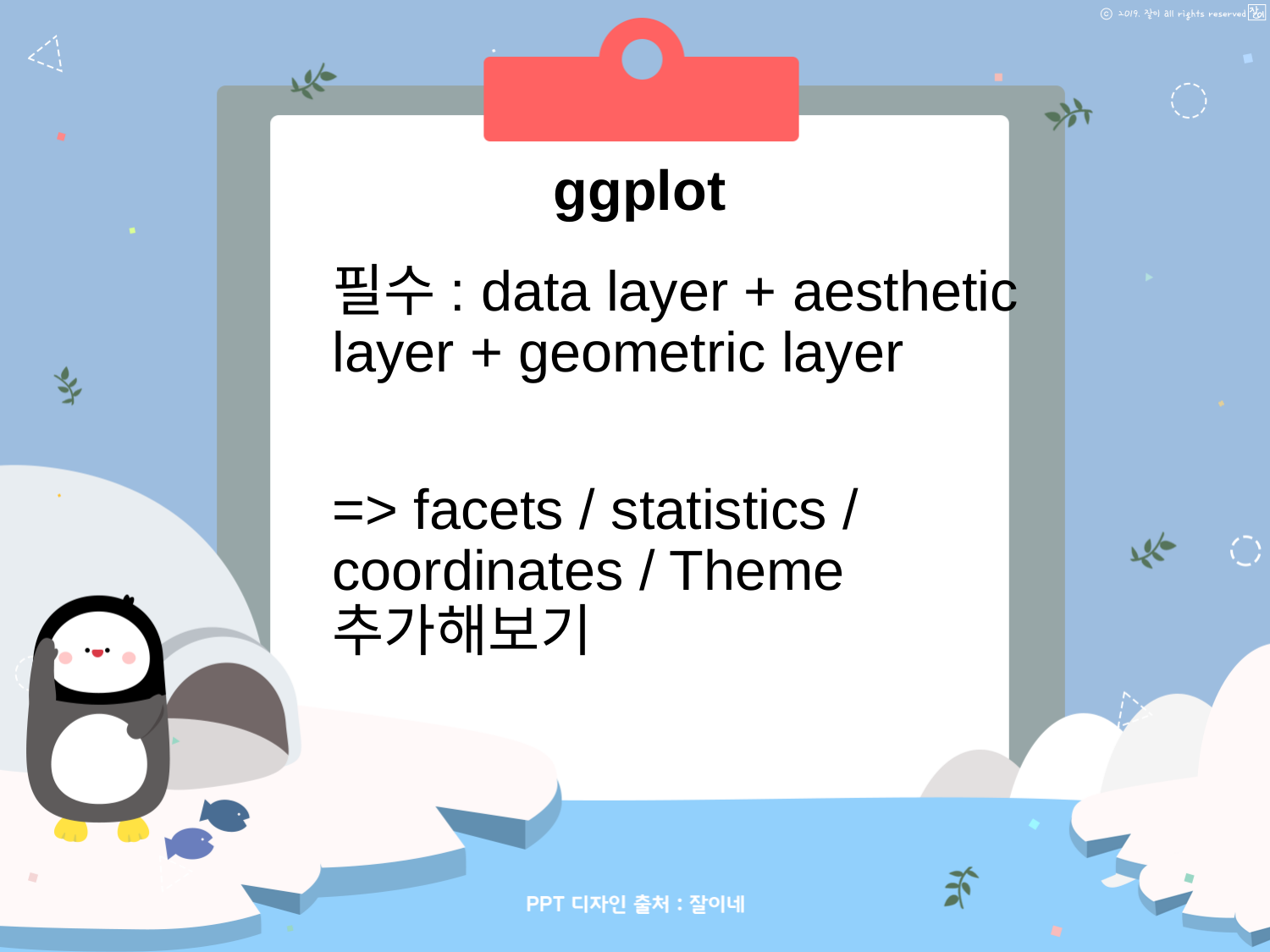

ggplot
필수: data layer + aesthetic layer + geometric layer

=> facets / statistics /  coordinates / Theme 추가해보기